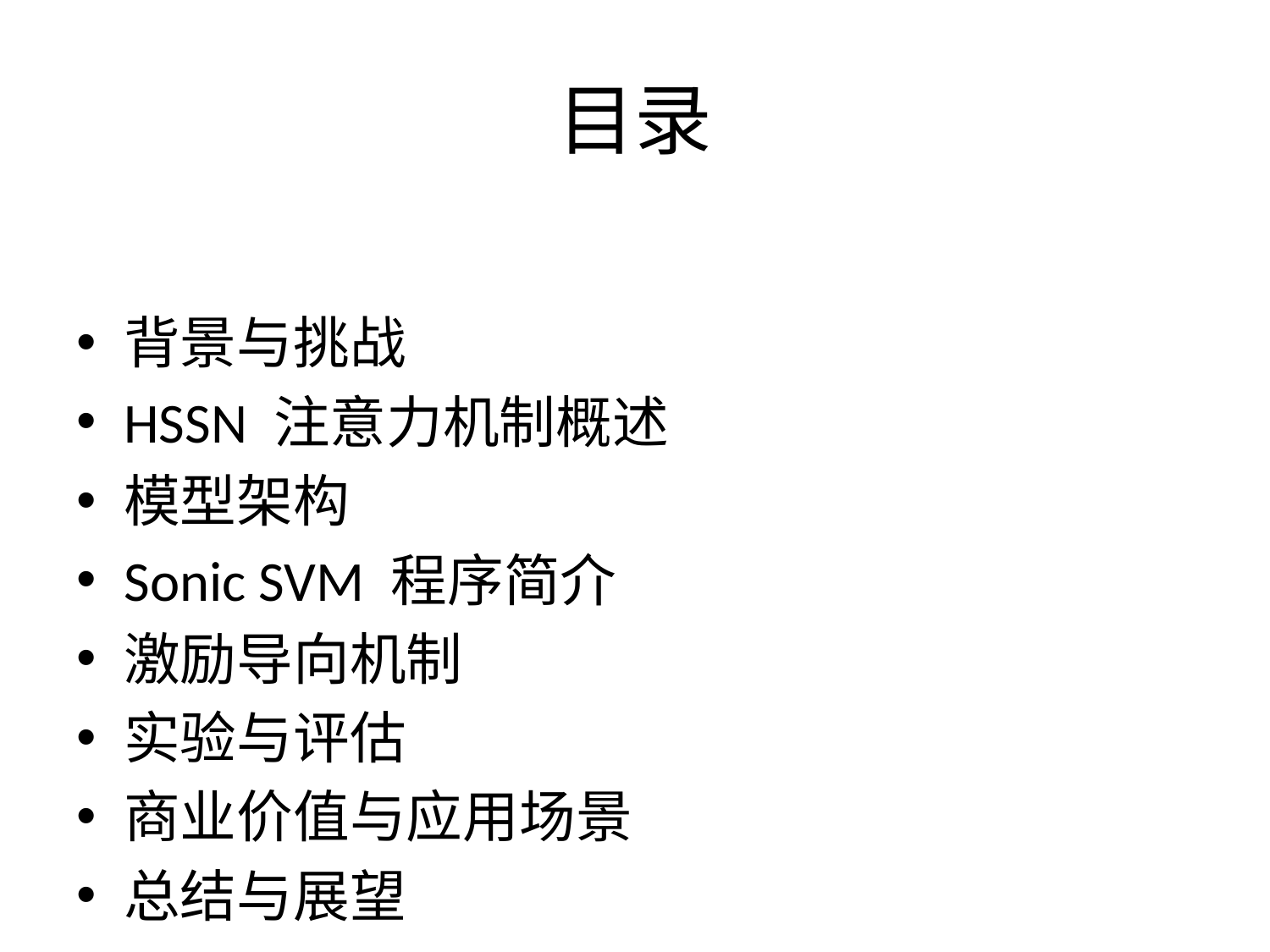

# 目录

背景与挑战
HSSN 注意力机制概述
模型架构
Sonic SVM 程序简介
激励导向机制
实验与评估
商业价值与应用场景
总结与展望
Q&A